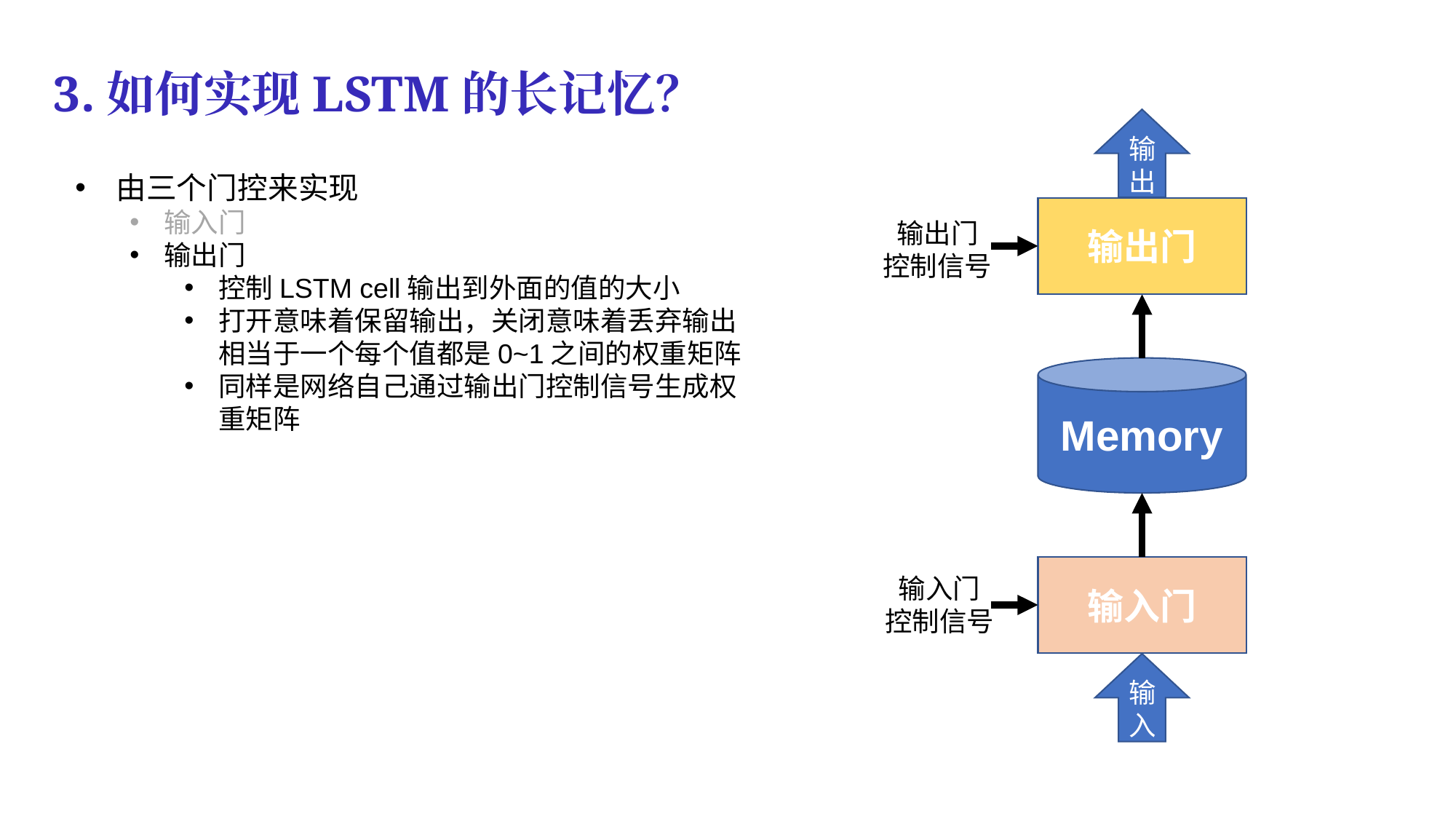

3.如何实现LSTM的长记忆？
输出
由三个门控来实现
输入门
输出门
控制LSTM cell输出到外面的值的大小
打开意味着保留输出，关闭意味着丢弃输出相当于一个每个值都是0~1之间的权重矩阵
同样是网络自己通过输出门控制信号生成权重矩阵
输出门
输出门
控制信号
Memory
输入门
输入门
控制信号
输入